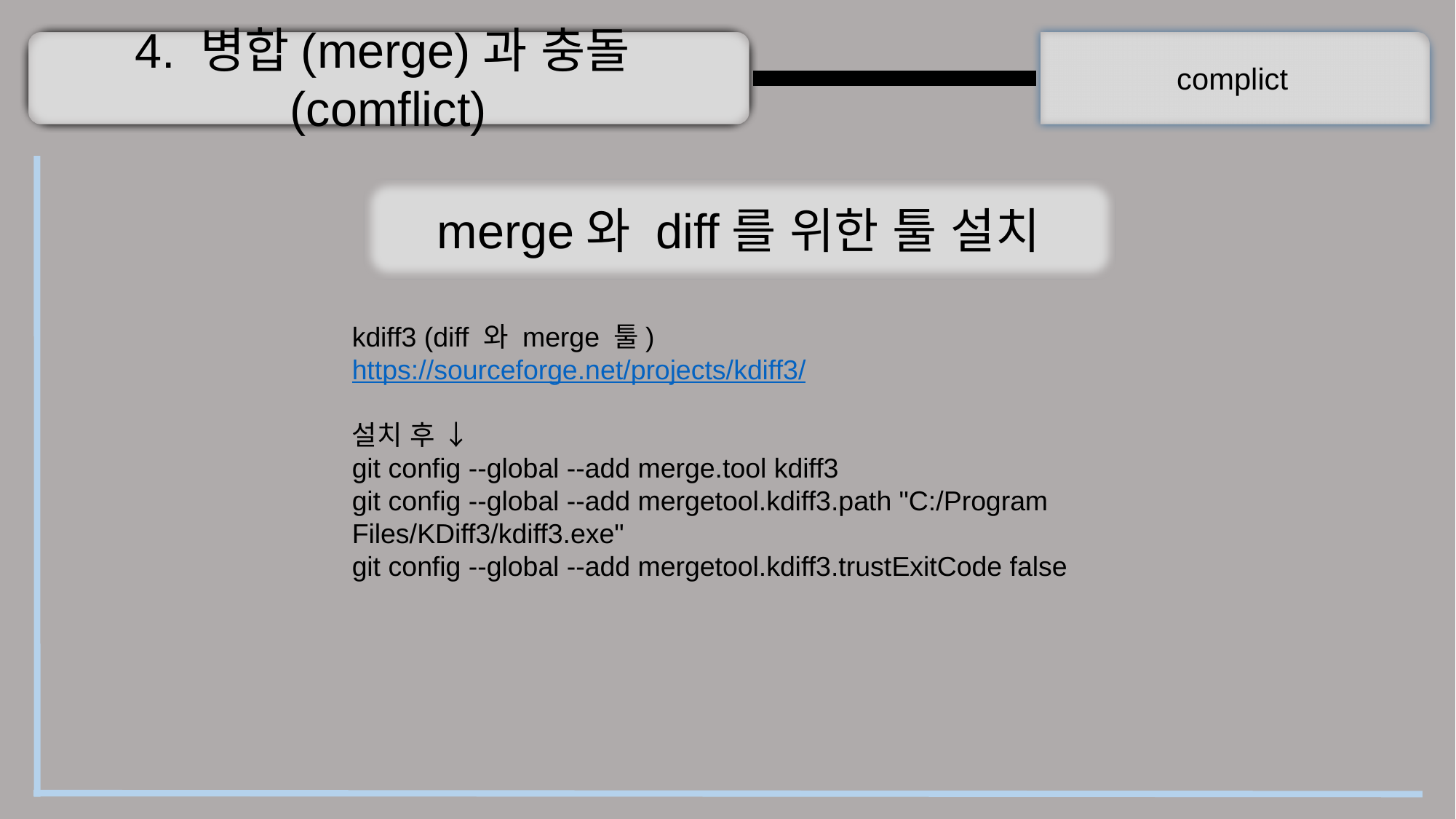

4. 병합(merge)과 충돌(comflict)
complict
merge와 diff를 위한 툴 설치
kdiff3 (diff 와 merge 툴)
https://sourceforge.net/projects/kdiff3/

설치 후 ↓
git config --global --add merge.tool kdiff3
git config --global --add mergetool.kdiff3.path "C:/Program Files/KDiff3/kdiff3.exe"
git config --global --add mergetool.kdiff3.trustExitCode false